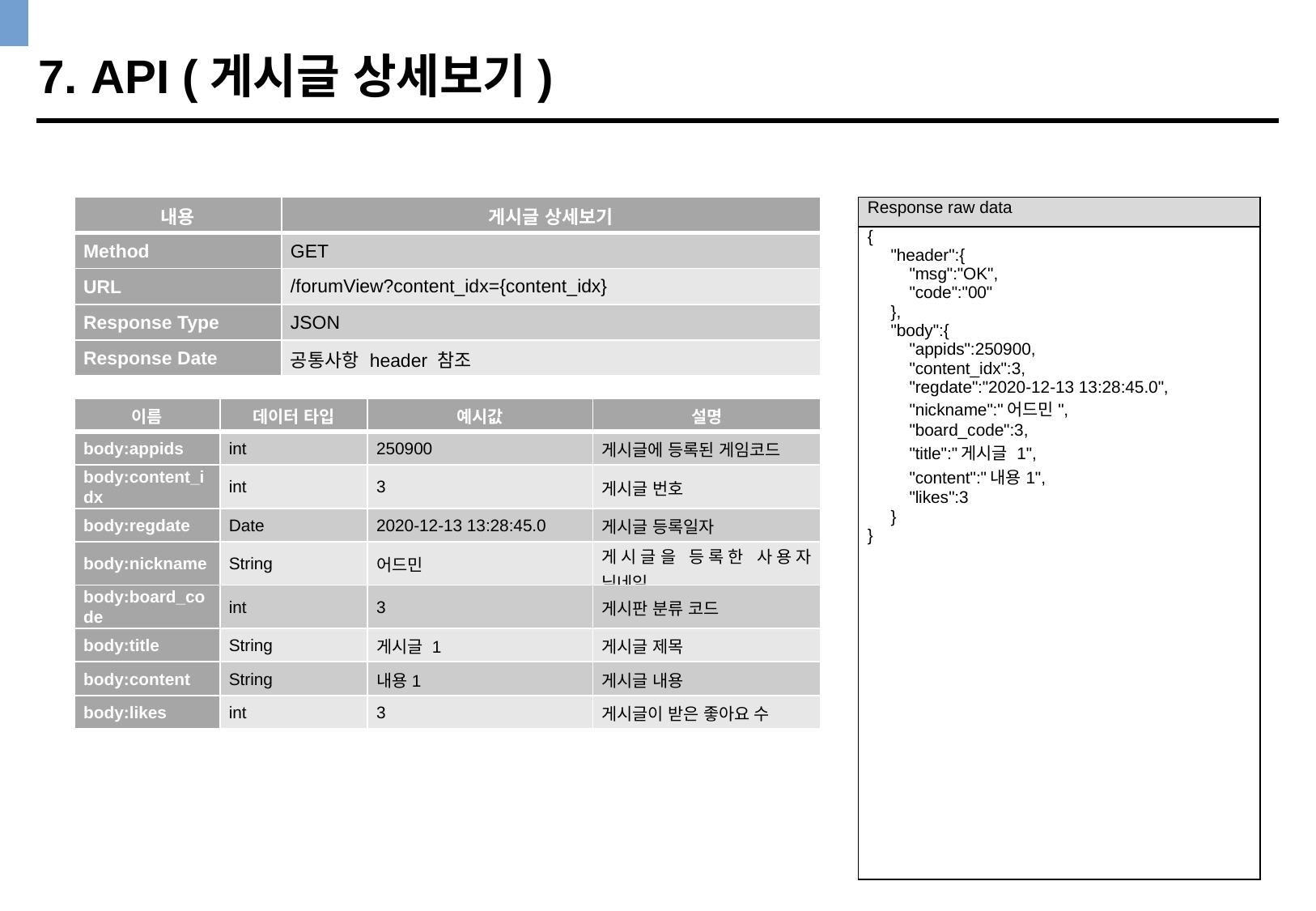

7. API (게시글 상세보기)
| 내용 | 게시글 상세보기 |
| --- | --- |
| Method | GET |
| URL | /forumView?content\_idx={content\_idx} |
| Response Type | JSON |
| Response Date | 공통사항 header 참조 |
| Response raw data |
| --- |
| { "header":{ "msg":"OK", "code":"00" }, "body":{ "appids":250900, "content\_idx":3, "regdate":"2020-12-13 13:28:45.0", "nickname":"어드민", "board\_code":3, "title":"게시글 1", "content":"내용1", "likes":3 } } |
| 이름 | 데이터 타입 | 예시값 | 설명 |
| --- | --- | --- | --- |
| body:appids | int | 250900 | 게시글에 등록된 게임코드 |
| body:content\_idx | int | 3 | 게시글 번호 |
| body:regdate | Date | 2020-12-13 13:28:45.0 | 게시글 등록일자 |
| body:nickname | String | 어드민 | 게시글을 등록한 사용자 닉네임 |
| body:board\_code | int | 3 | 게시판 분류 코드 |
| body:title | String | 게시글 1 | 게시글 제목 |
| body:content | String | 내용1 | 게시글 내용 |
| body:likes | int | 3 | 게시글이 받은 좋아요 수 |